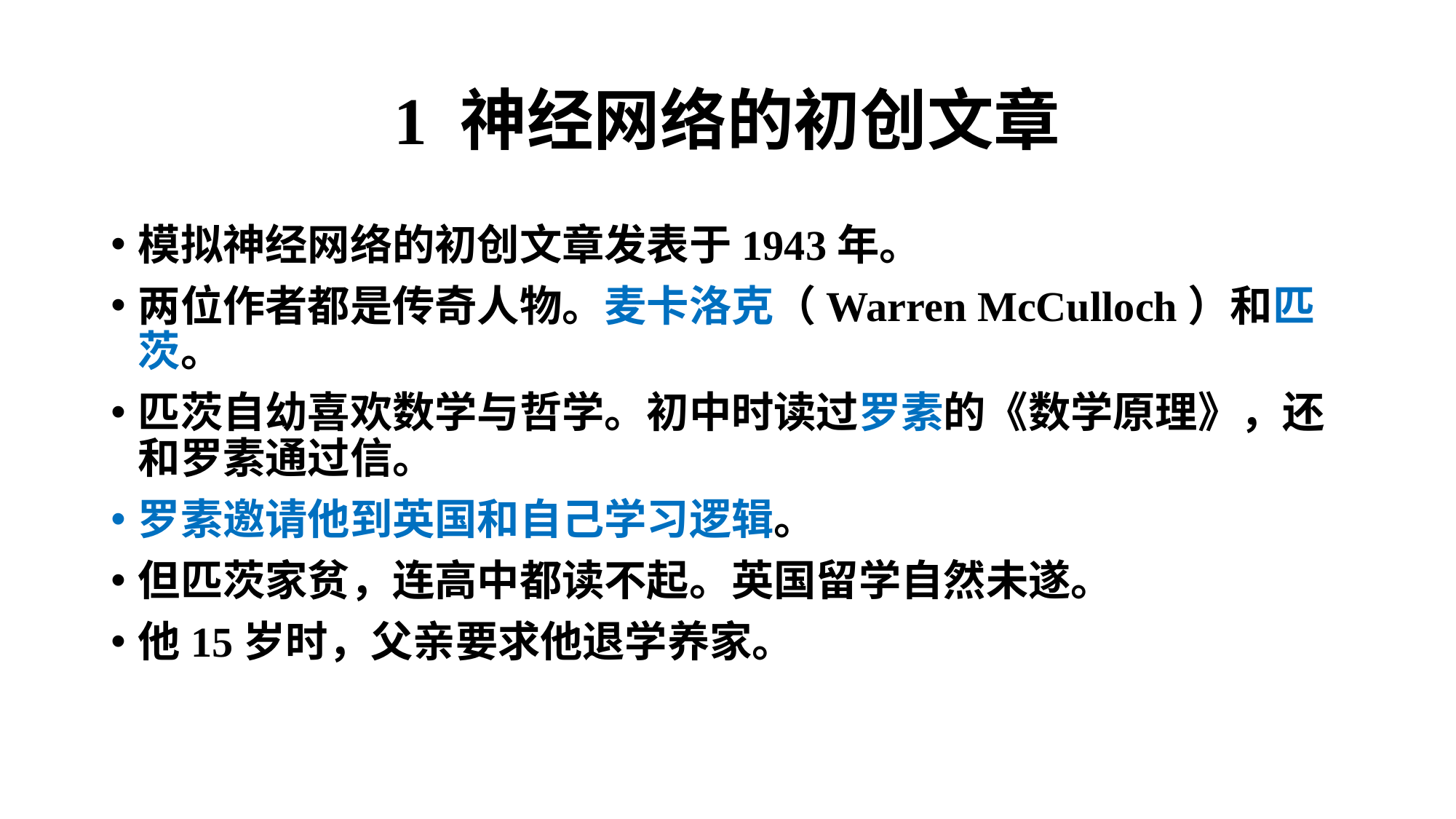

# 1 神经网络的初创文章
模拟神经网络的初创文章发表于1943年。
两位作者都是传奇人物。麦卡洛克（Warren McCulloch）和匹茨。
匹茨自幼喜欢数学与哲学。初中时读过罗素的《数学原理》，还和罗素通过信。
罗素邀请他到英国和自己学习逻辑。
但匹茨家贫，连高中都读不起。英国留学自然未遂。
他15岁时，父亲要求他退学养家。